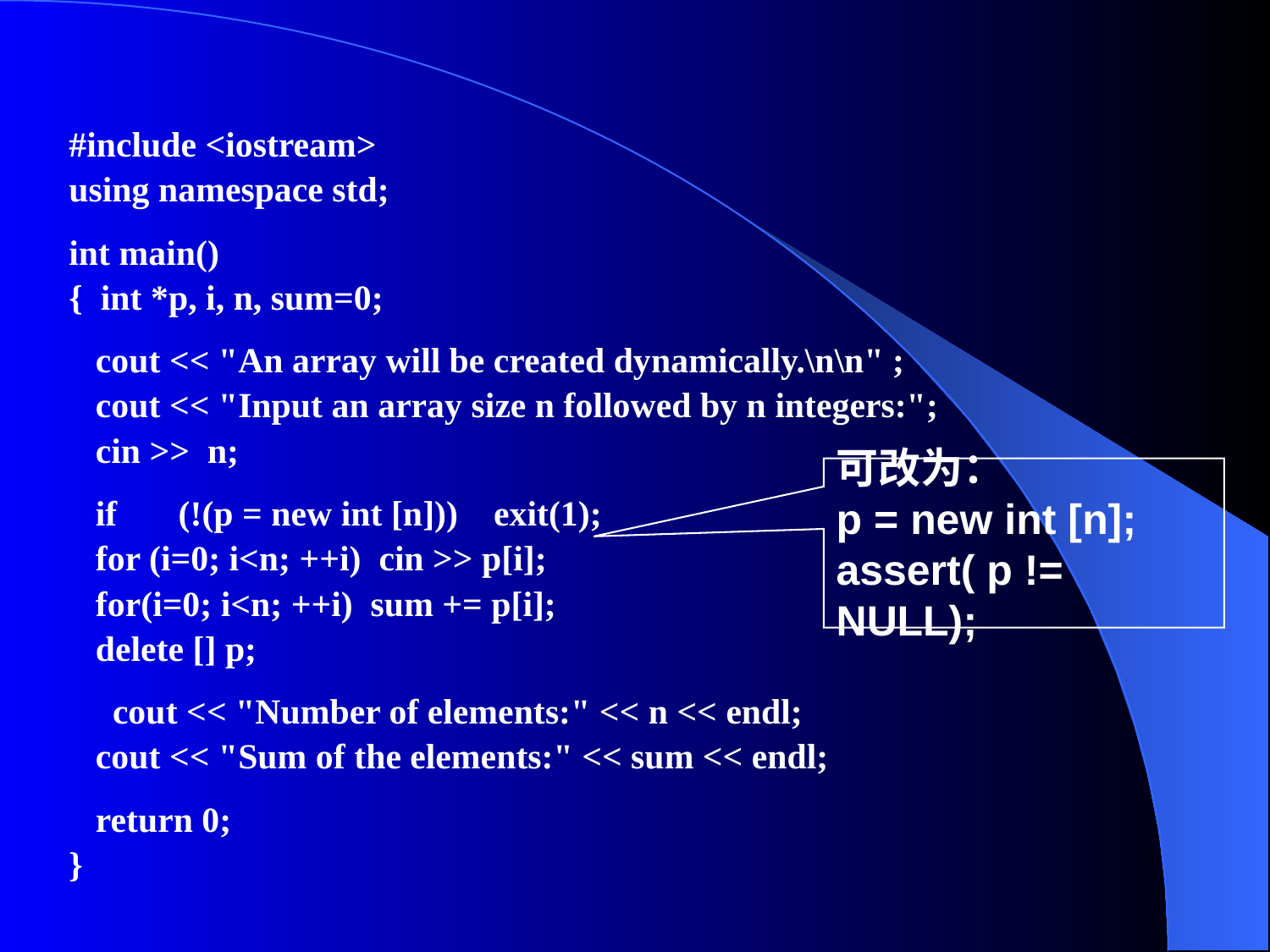

#include <iostream>
using namespace std;
int main()
{  int *p, i, n, sum=0;
   cout << "An array will be created dynamically.\n\n" ;
   cout << "Input an array size n followed by n integers:";
   cin >>  n;
   if 　(!(p = new int [n]))    exit(1);
   for (i=0; i<n; ++i)  cin >> p[i];
   for(i=0; i<n; ++i)  sum += p[i];
   delete [] p;
　cout << "Number of elements:" << n << endl;
   cout << "Sum of the elements:" << sum << endl;
   return 0;
}
可改为：
p = new int [n];
assert( p != NULL);